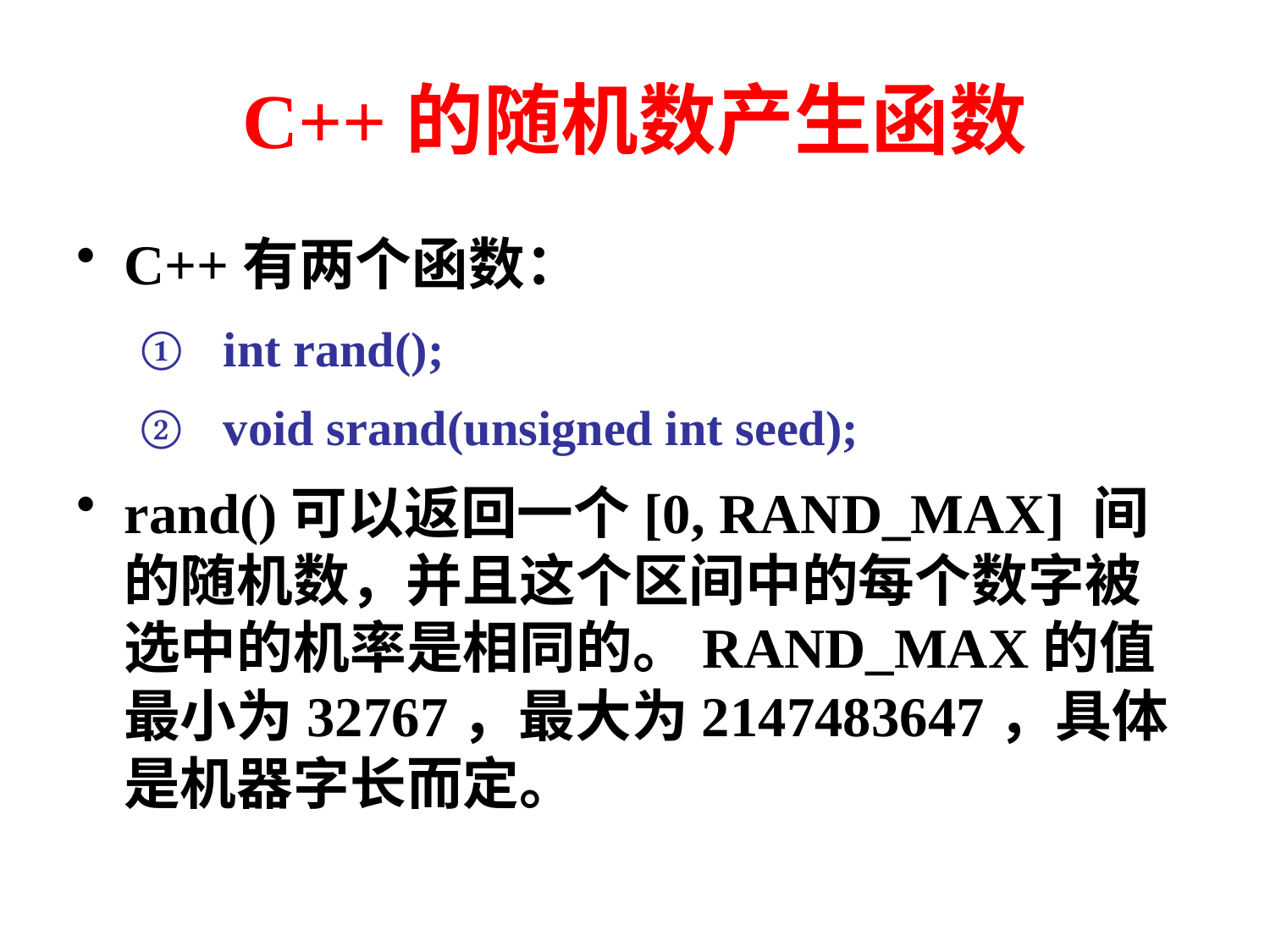

# C++的随机数产生函数
C++有两个函数：
 int rand();
 void srand(unsigned int seed);
rand()可以返回一个[0, RAND_MAX] 间的随机数，并且这个区间中的每个数字被选中的机率是相同的。RAND_MAX的值最小为32767，最大为2147483647，具体是机器字长而定。